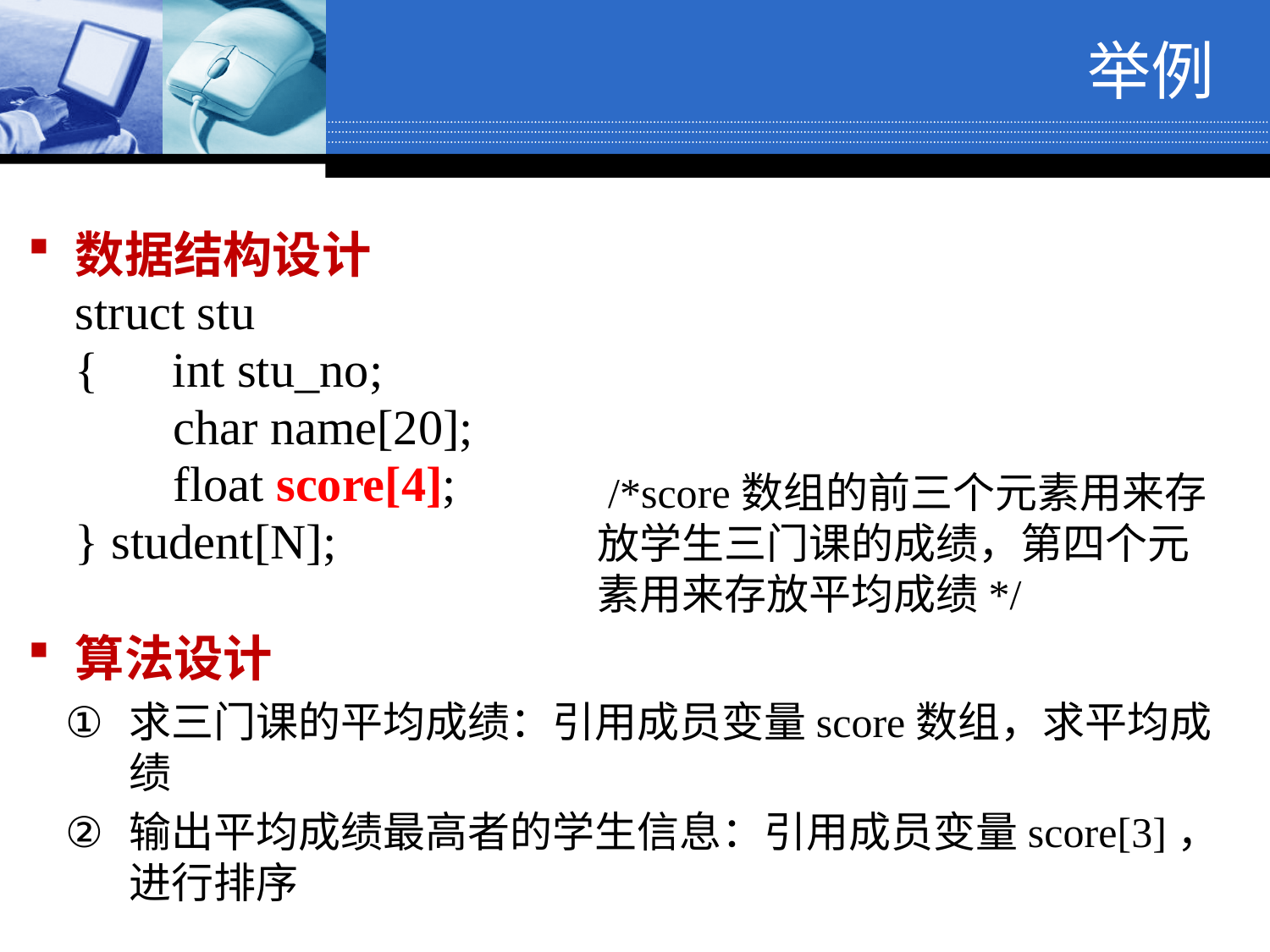

举例
数据结构设计
	struct stu
	{      int stu_no;
	        char name[20];
	        float score[4];
	} student[N];

算法设计
求三门课的平均成绩：引用成员变量score数组，求平均成绩
输出平均成绩最高者的学生信息：引用成员变量score[3]，进行排序
 /*score数组的前三个元素用来存放学生三门课的成绩，第四个元素用来存放平均成绩*/